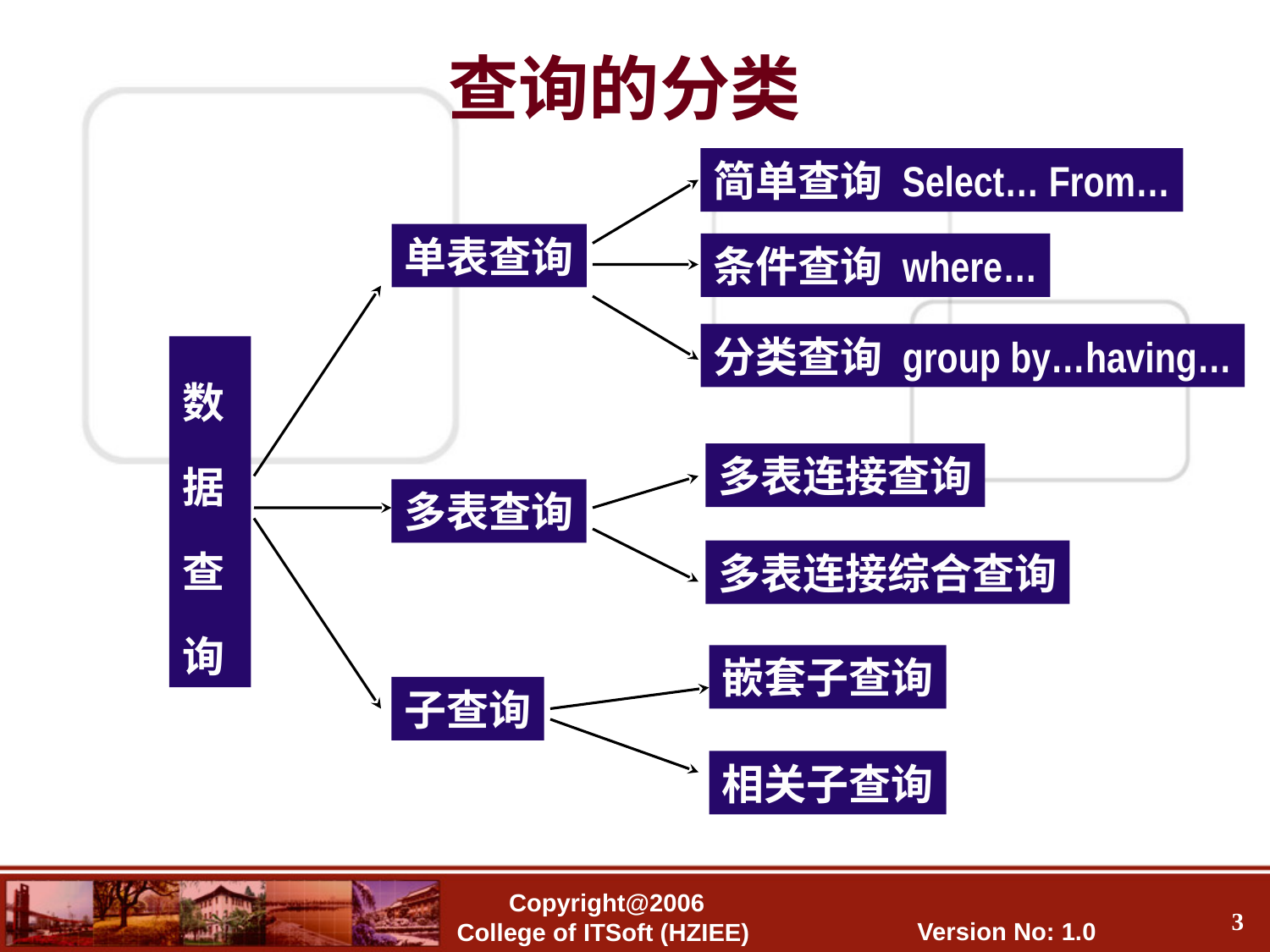

查询的分类
简单查询 Select… From…

单表查询
条件查询 where…

分类查询 group by…having…
数
据
查
询
多表连接查询

多表查询

多表连接综合查询

嵌套子查询
子查询

相关子查询